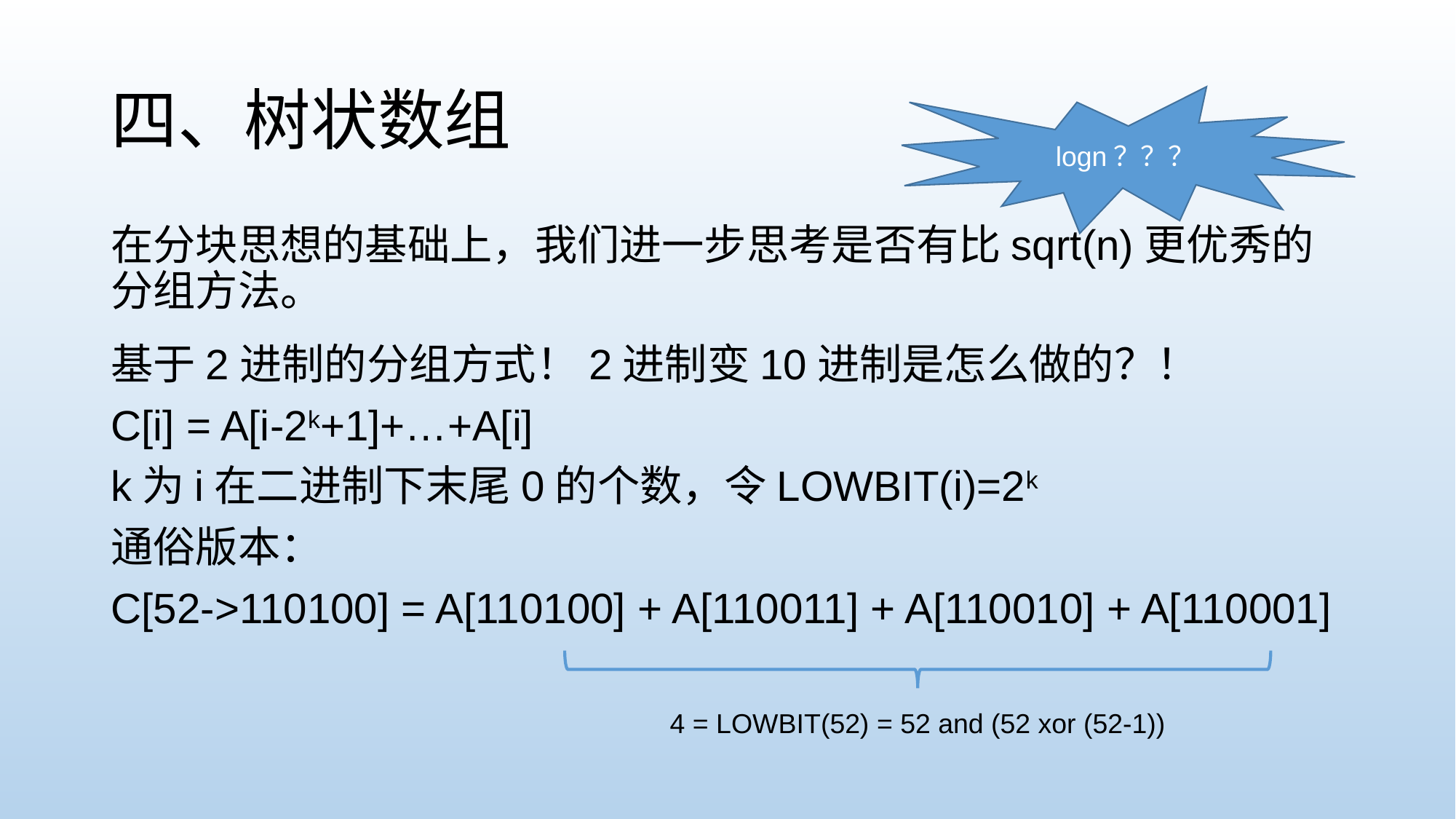

# 四、树状数组
logn？？？
在分块思想的基础上，我们进一步思考是否有比sqrt(n)更优秀的分组方法。

基于2进制的分组方式！2进制变10进制是怎么做的？！
C[i] = A[i-2k+1]+…+A[i]
k为i在二进制下末尾0的个数，令LOWBIT(i)=2k
通俗版本：
C[52->110100] = A[110100] + A[110011] + A[110010] + A[110001]
4 = LOWBIT(52) = 52 and (52 xor (52-1))